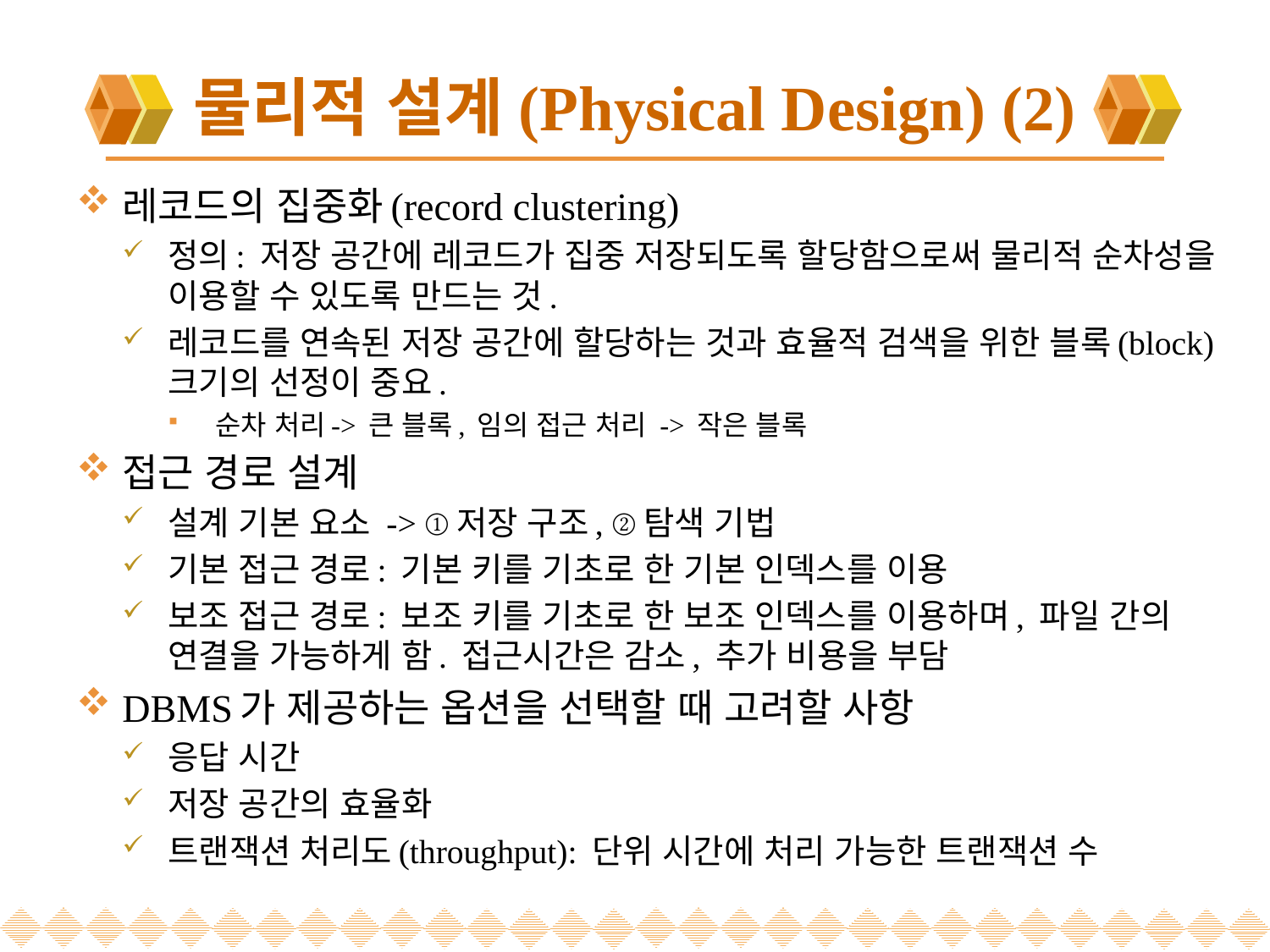

# 물리적 설계(Physical Design) (2)
레코드의 집중화(record clustering)
정의: 저장 공간에 레코드가 집중 저장되도록 할당함으로써 물리적 순차성을 이용할 수 있도록 만드는 것.
레코드를 연속된 저장 공간에 할당하는 것과 효율적 검색을 위한 블록(block) 크기의 선정이 중요.
순차 처리-> 큰 블록, 임의 접근 처리 -> 작은 블록
접근 경로 설계
설계 기본 요소 -> ①저장 구조, ②탐색 기법
기본 접근 경로: 기본 키를 기초로 한 기본 인덱스를 이용
보조 접근 경로: 보조 키를 기초로 한 보조 인덱스를 이용하며, 파일 간의 연결을 가능하게 함. 접근시간은 감소, 추가 비용을 부담
DBMS가 제공하는 옵션을 선택할 때 고려할 사항
응답 시간
저장 공간의 효율화
트랜잭션 처리도(throughput): 단위 시간에 처리 가능한 트랜잭션 수